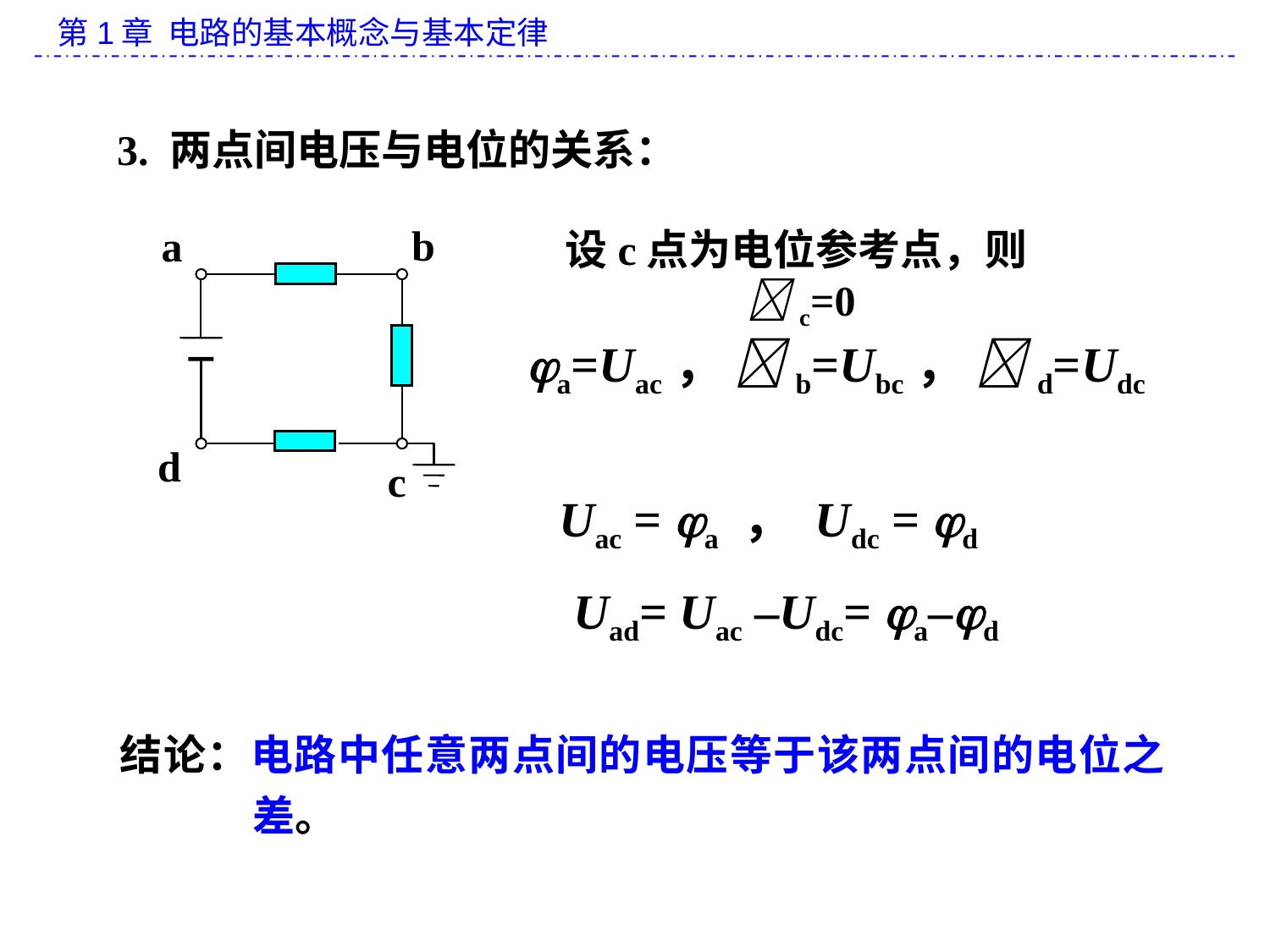

3. 两点间电压与电位的关系：
b
a

d

c

设c点为电位参考点，则  ϕc=0
ϕa=Uac， ϕb=Ubc， ϕd=Udc
Uac = ϕa ， Udc = ϕd
Uad= Uac –Udc= ϕa–ϕd
结论：电路中任意两点间的电压等于该两点间的电位之差。